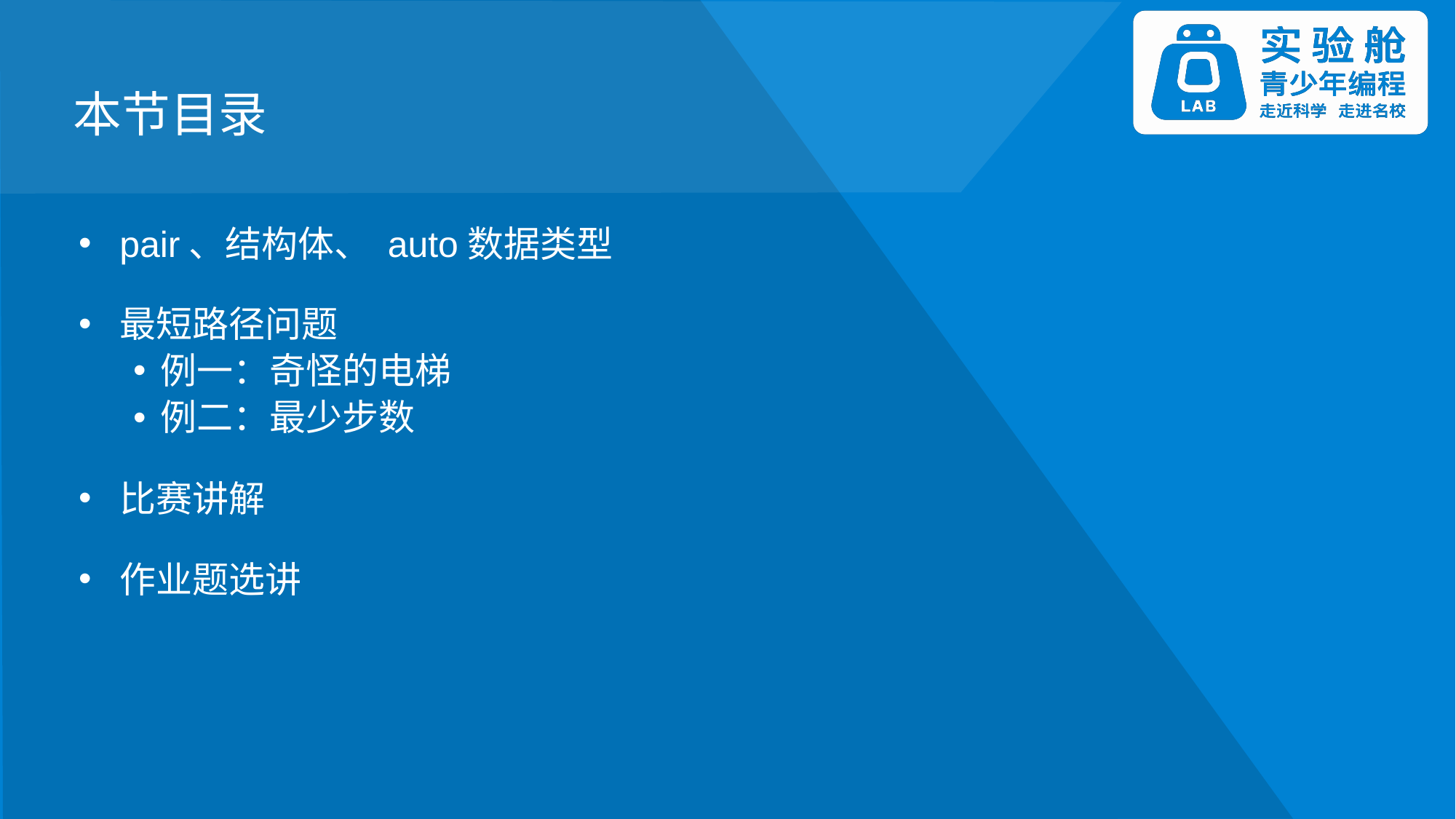

pair、结构体、 auto数据类型
最短路径问题
例一：奇怪的电梯
例二：最少步数
比赛讲解
作业题选讲